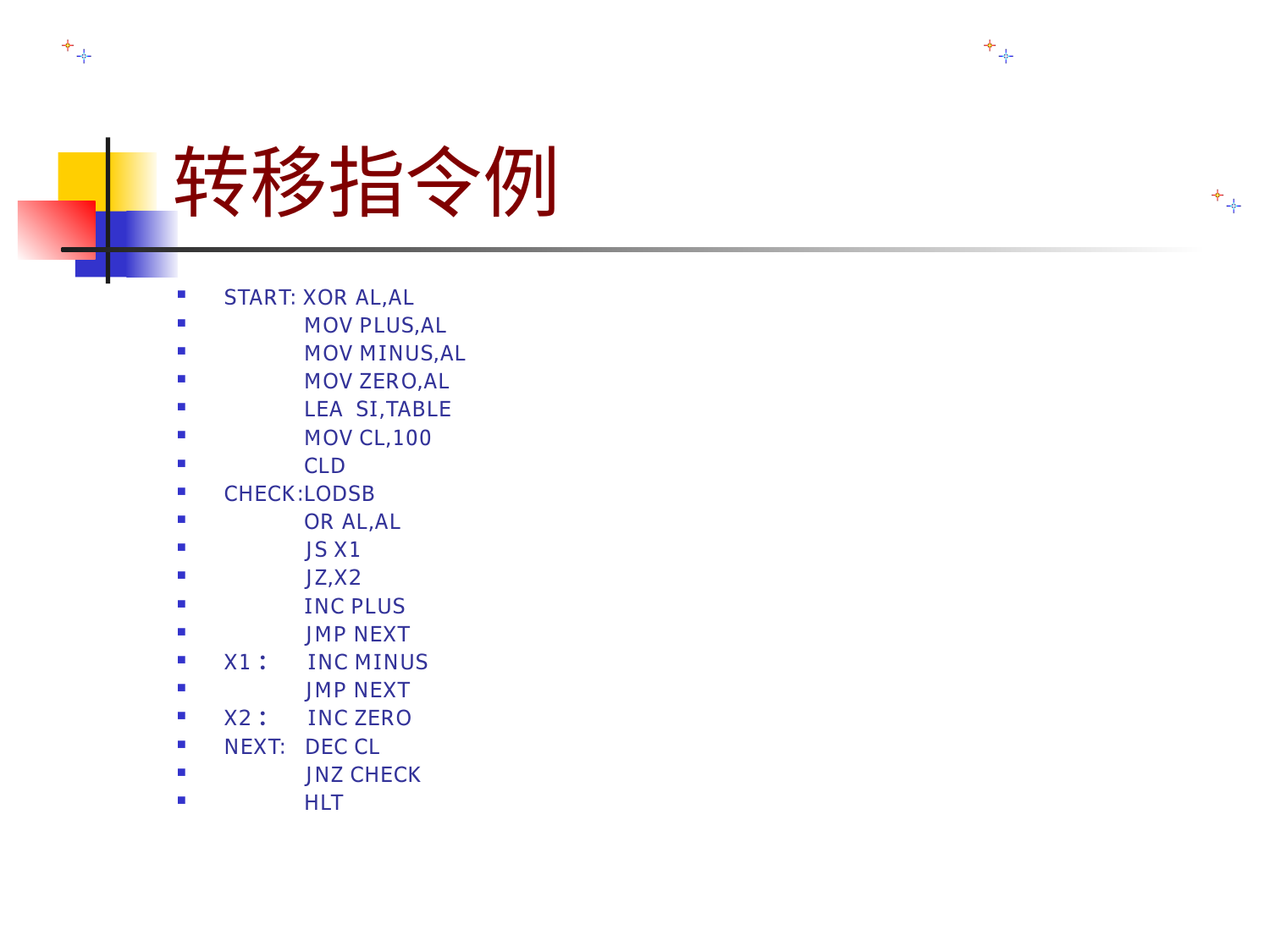

# 转移指令例
START: XOR AL,AL
             MOV PLUS,AL
             MOV MINUS,AL
             MOV ZERO,AL
             LEA  SI,TABLE
             MOV CL,100
             CLD
CHECK:LODSB
             OR AL,AL
             JS X1
             JZ,X2
             INC PLUS
             JMP NEXT
X1：     INC MINUS
             JMP NEXT
X2：     INC ZERO
NEXT:   DEC CL
             JNZ CHECK
             HLT